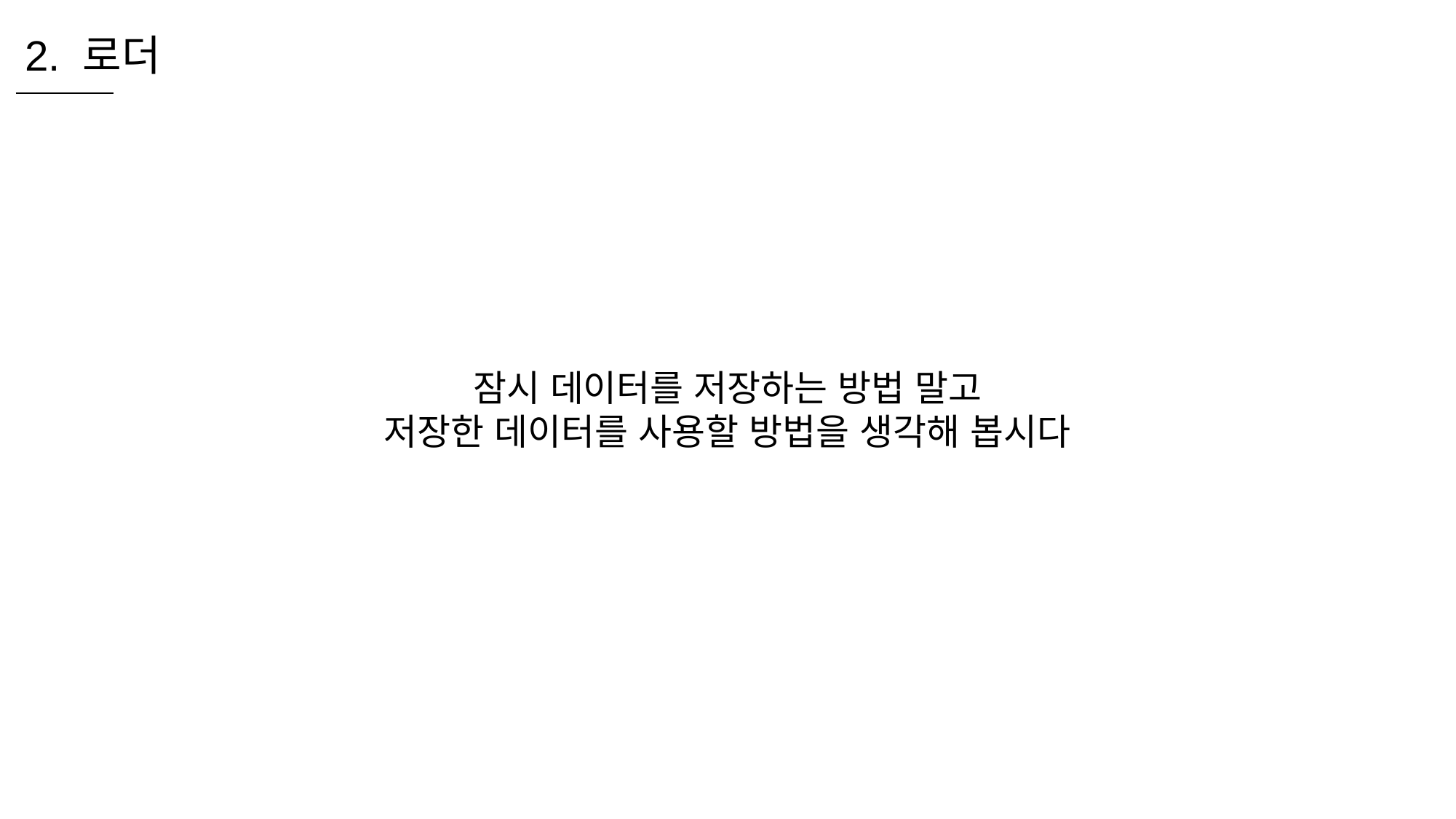

2. 로더
잠시 데이터를 저장하는 방법 말고
저장한 데이터를 사용할 방법을 생각해 봅시다